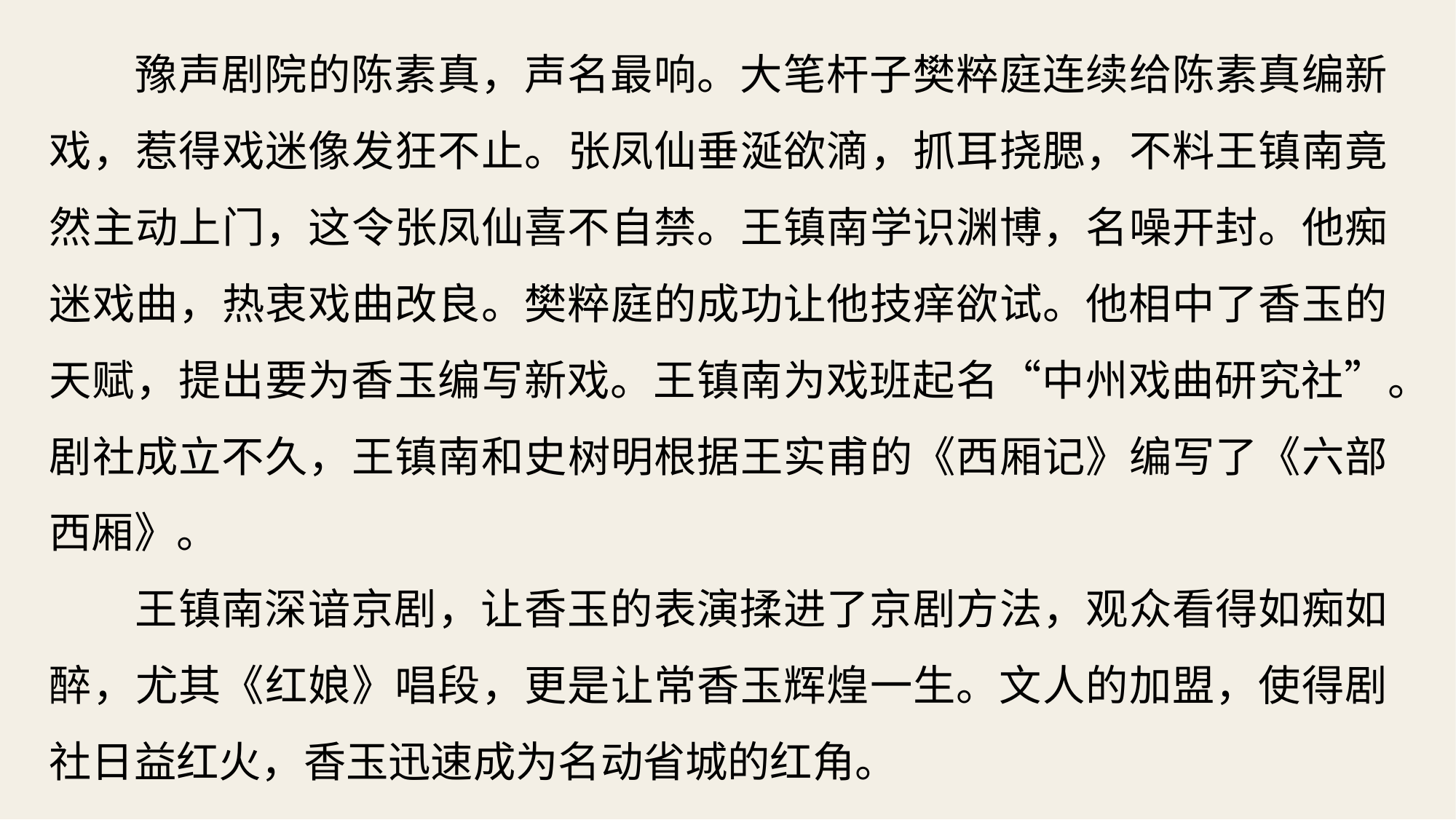

豫声剧院的陈素真，声名最响。大笔杆子樊粹庭连续给陈素真编新戏，惹得戏迷像发狂不止。张凤仙垂涎欲滴，抓耳挠腮，不料王镇南竟然主动上门，这令张凤仙喜不自禁。王镇南学识渊博，名噪开封。他痴迷戏曲，热衷戏曲改良。樊粹庭的成功让他技痒欲试。他相中了香玉的天赋，提出要为香玉编写新戏。王镇南为戏班起名“中州戏曲研究社”。剧社成立不久，王镇南和史树明根据王实甫的《西厢记》编写了《六部西厢》。
王镇南深谙京剧，让香玉的表演揉进了京剧方法，观众看得如痴如醉，尤其《红娘》唱段，更是让常香玉辉煌一生。文人的加盟，使得剧社日益红火，香玉迅速成为名动省城的红角。